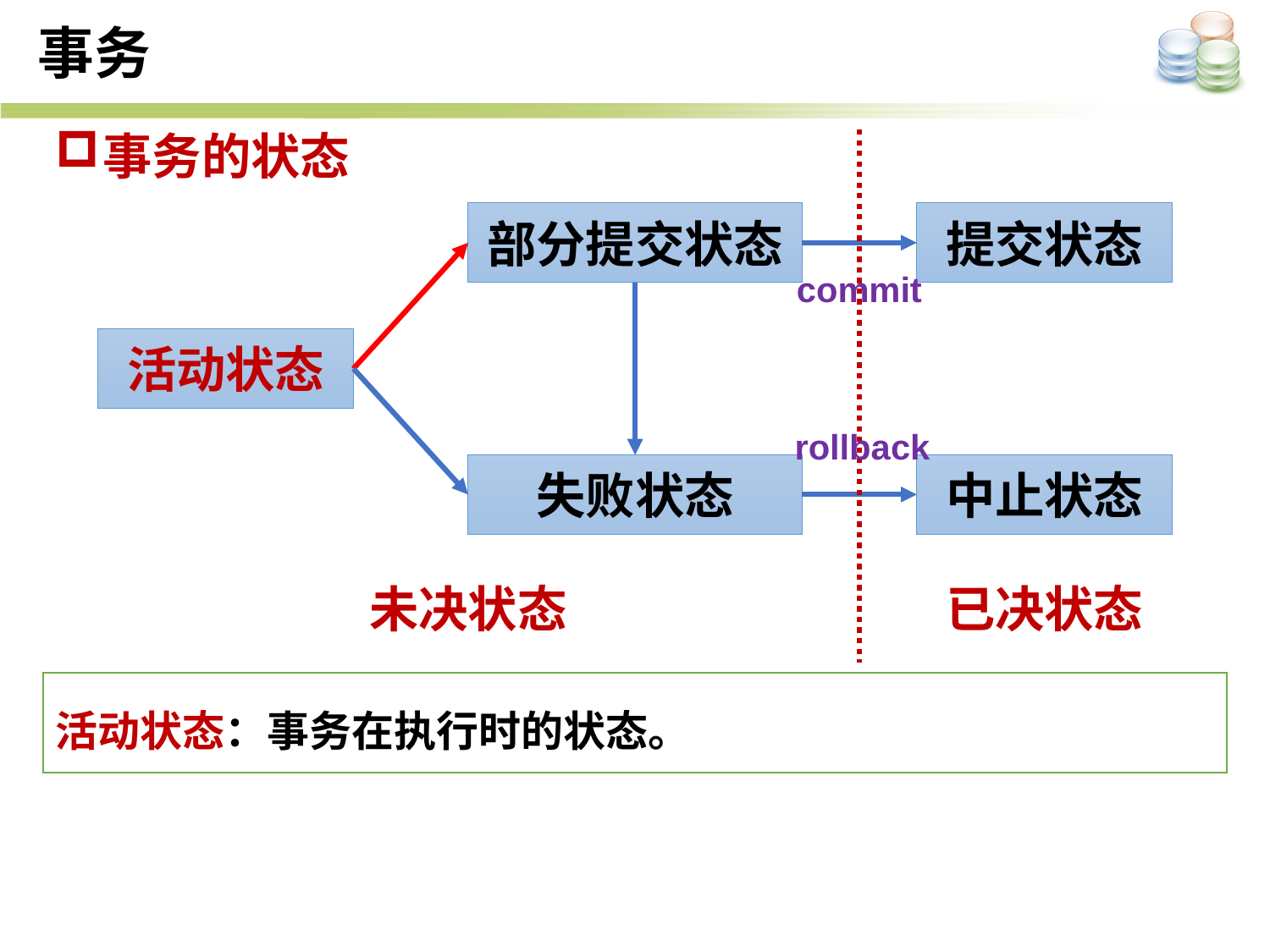

事务
事务的状态
部分提交状态
提交状态
活动状态
失败状态
中止状态
commit
rollback
未决状态
已决状态
活动状态：事务在执行时的状态。
5